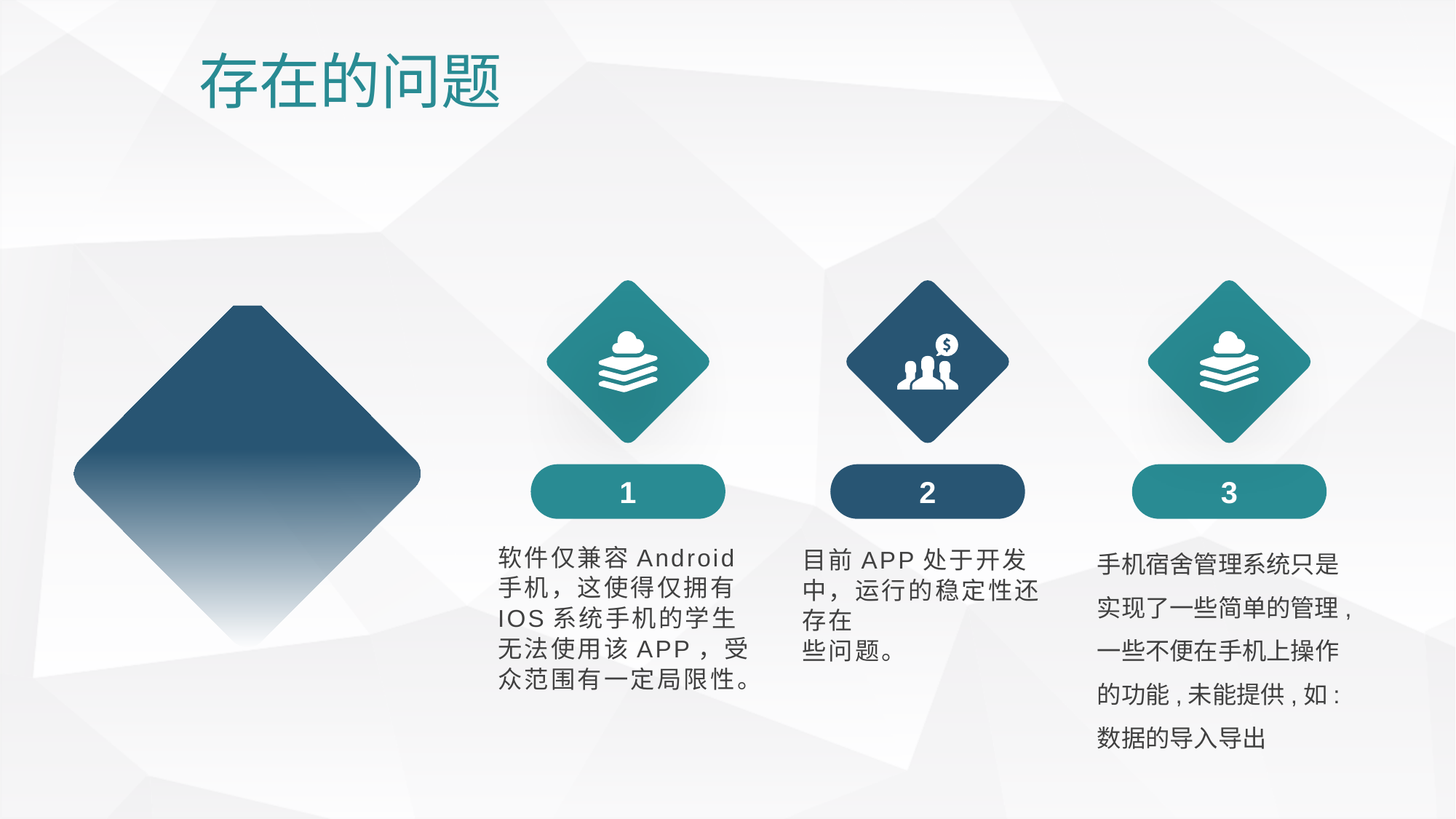

存在的问题

1
软件仅兼容Android手机，这使得仅拥有IOS系统手机的学生无法使用该APP，受众范围有一定局限性。

2
目前APP处于开发中，运行的稳定性还存在
些问题。

3
手机宿舍管理系统只是实现了一些简单的管理,一些不便在手机上操作的功能,未能提供,如:数据的导入导出